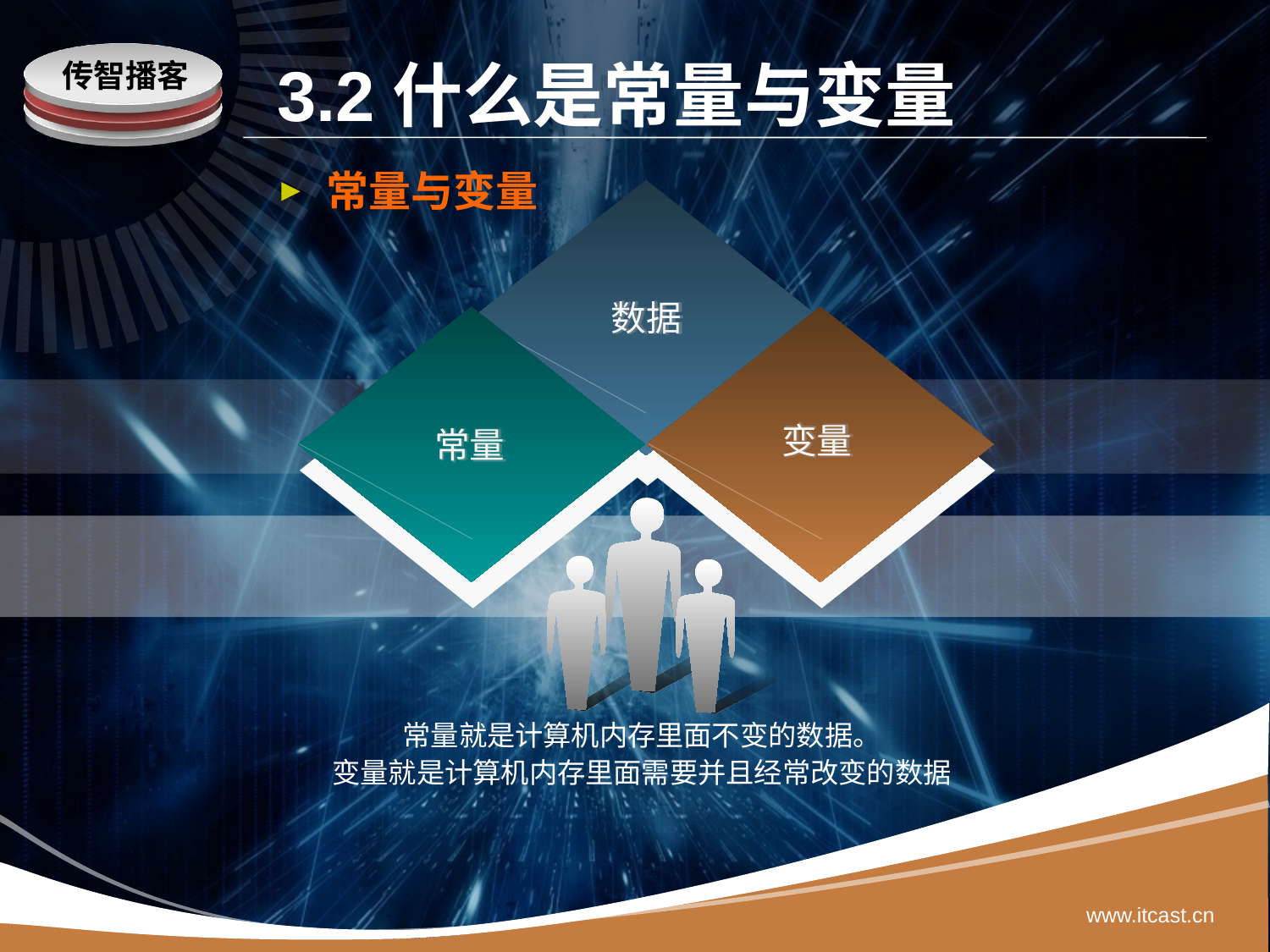

3.2什么是常量与变量
 常量与变量

数据

变量
常量

常量就是计算机内存里面不变的数据。
变量就是计算机内存里面需要并且经常改变的数据
www.itcast.cn